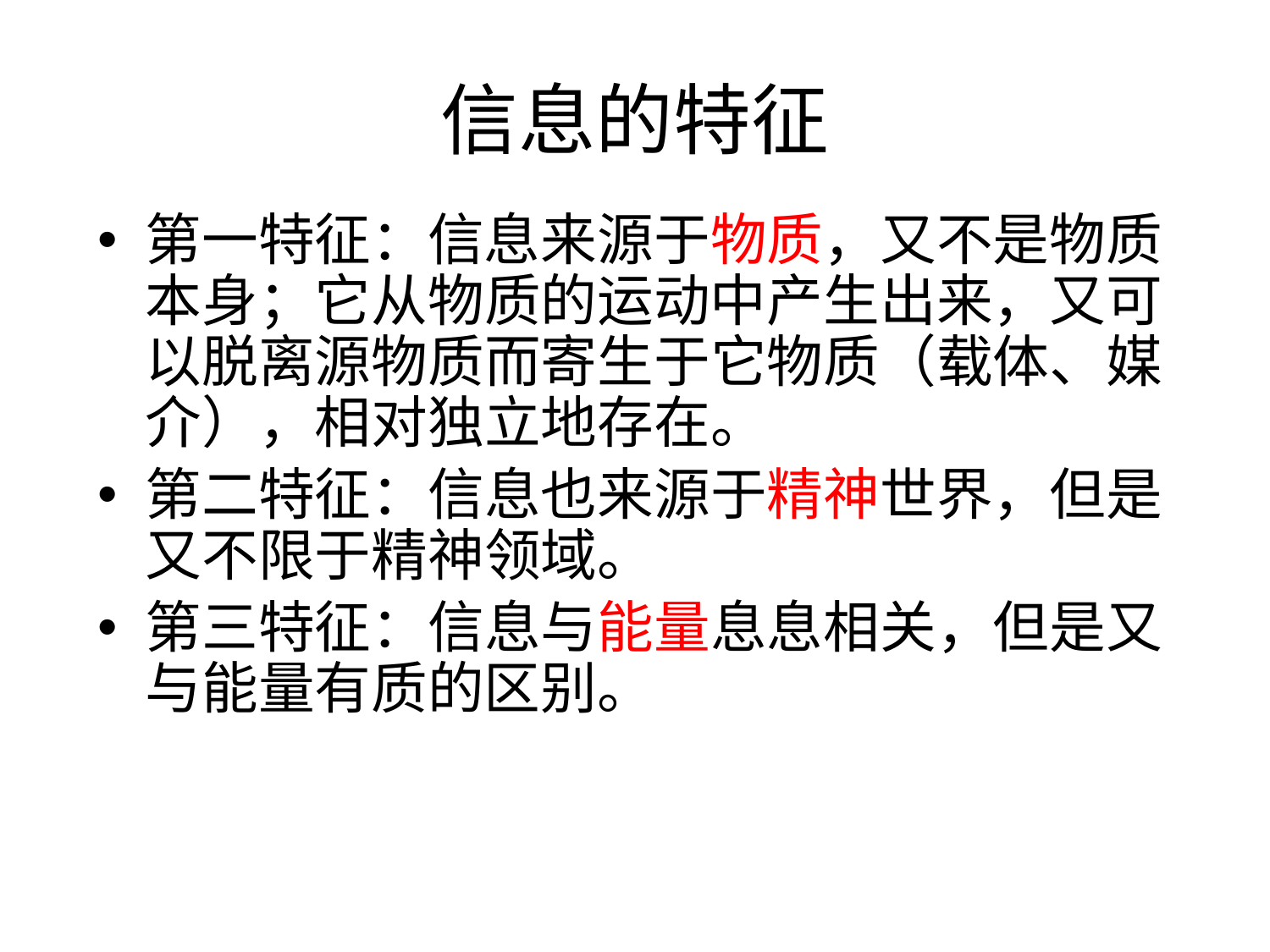

# 信息的特征
第一特征：信息来源于物质，又不是物质本身；它从物质的运动中产生出来，又可以脱离源物质而寄生于它物质（载体、媒介），相对独立地存在。
第二特征：信息也来源于精神世界，但是又不限于精神领域。
第三特征：信息与能量息息相关，但是又与能量有质的区别。